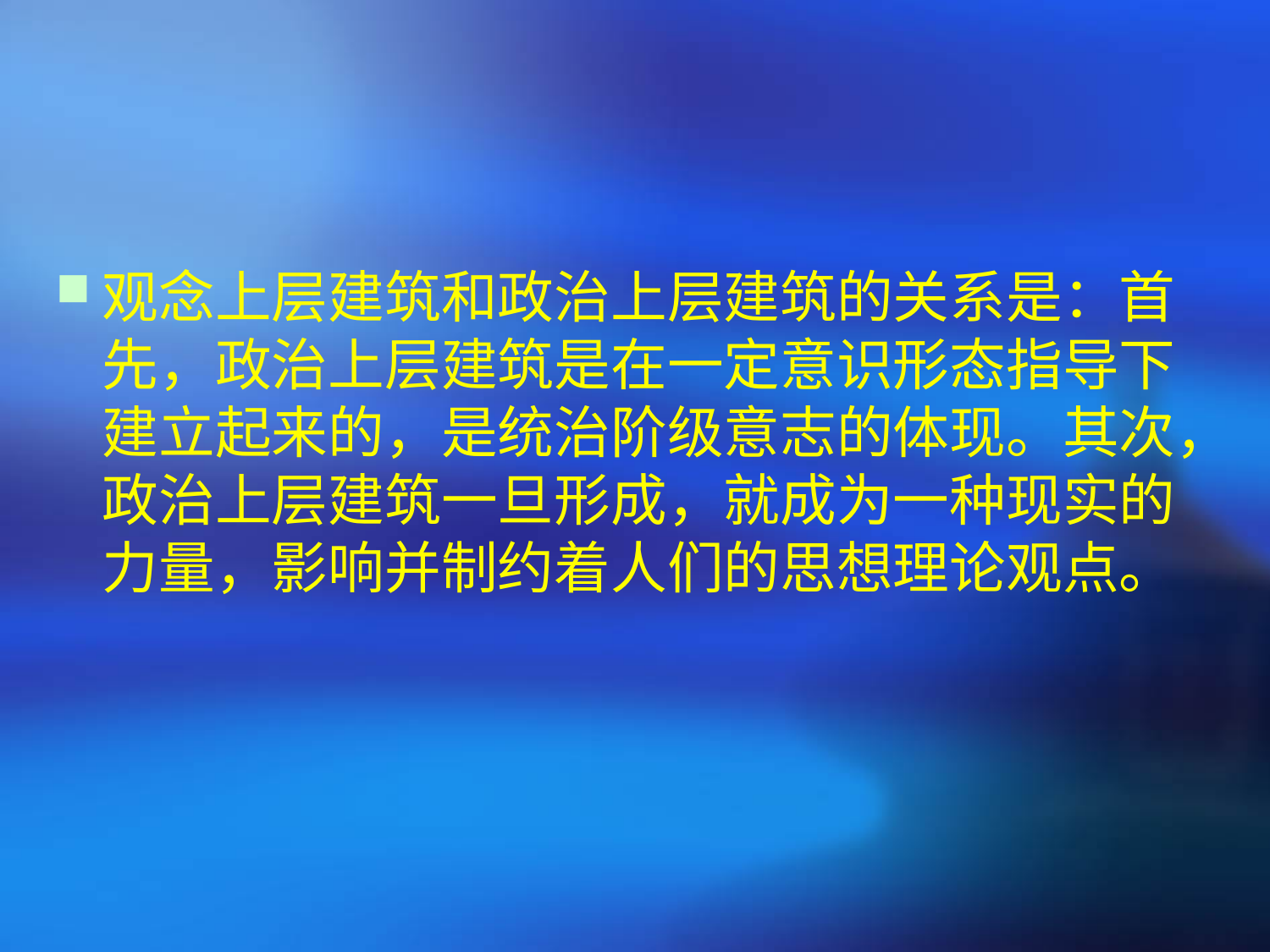

观念上层建筑和政治上层建筑的关系是：首先，政治上层建筑是在一定意识形态指导下建立起来的，是统治阶级意志的体现。其次，政治上层建筑一旦形成，就成为一种现实的力量，影响并制约着人们的思想理论观点。